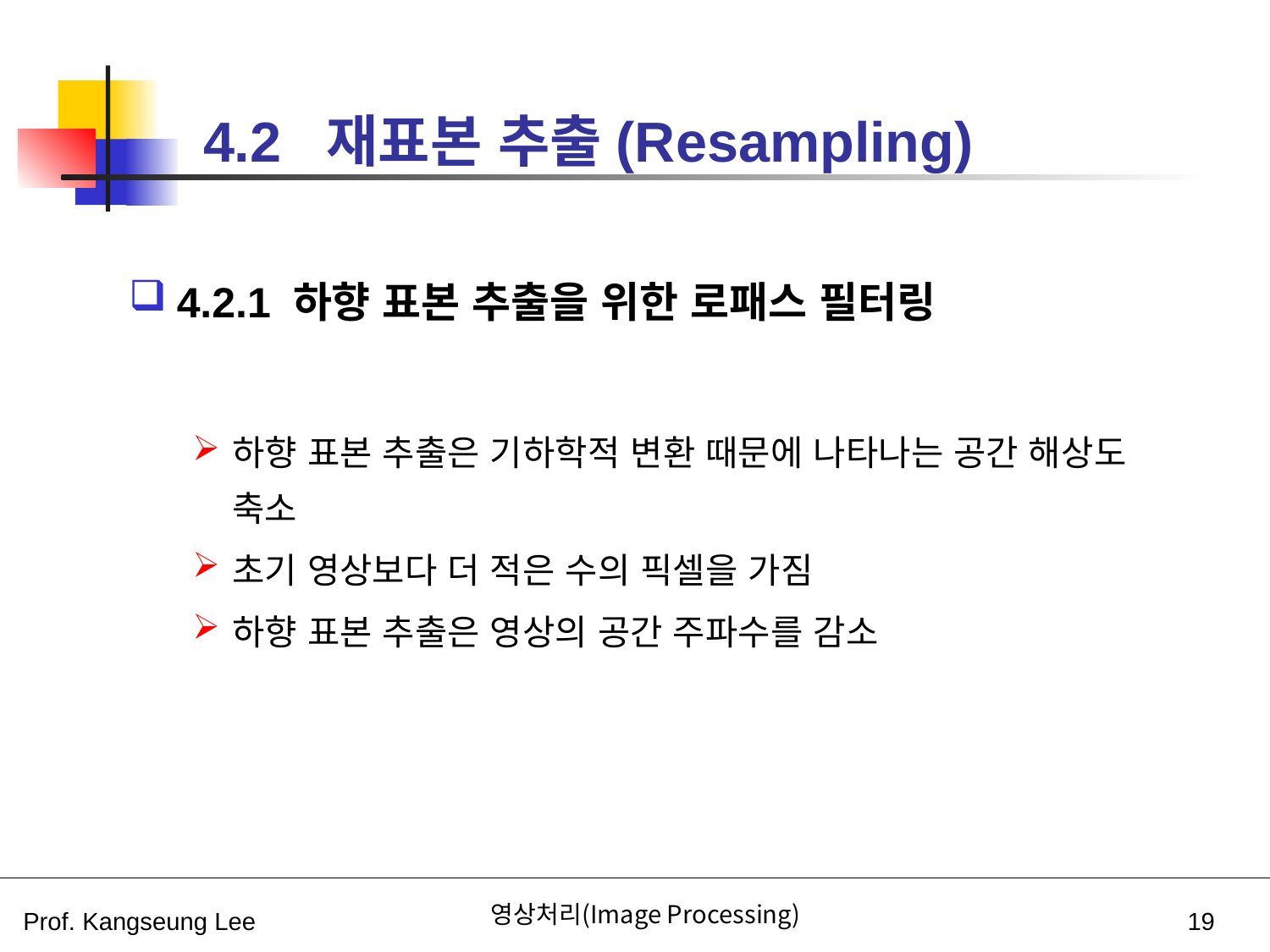

# 4.2  재표본 추출(Resampling)
4.2.1 하향 표본 추출을 위한 로패스 필터링

하향 표본 추출은 기하학적 변환 때문에 나타나는 공간 해상도 축소
초기 영상보다 더 적은 수의 픽셀을 가짐
하향 표본 추출은 영상의 공간 주파수를 감소
영상처리(Image Processing)
19